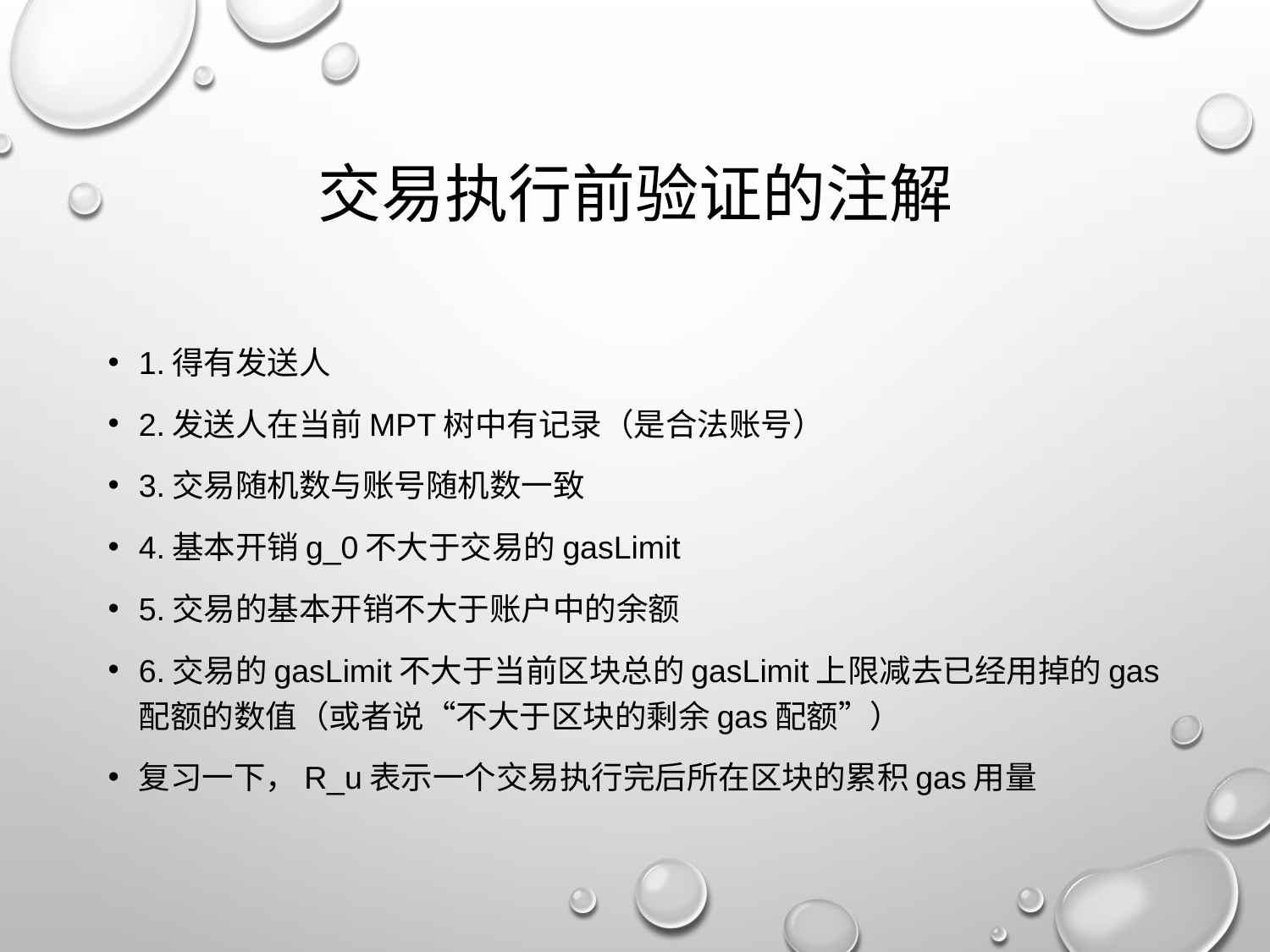

# 交易执行前验证的注解
1.得有发送人
2.发送人在当前MPT树中有记录（是合法账号）
3.交易随机数与账号随机数一致
4.基本开销g_0不大于交易的gasLimit
5.交易的基本开销不大于账户中的余额
6.交易的gasLimit不大于当前区块总的gasLimit上限减去已经用掉的gas配额的数值（或者说“不大于区块的剩余gas配额”）
复习一下，R_u表示一个交易执行完后所在区块的累积gas用量